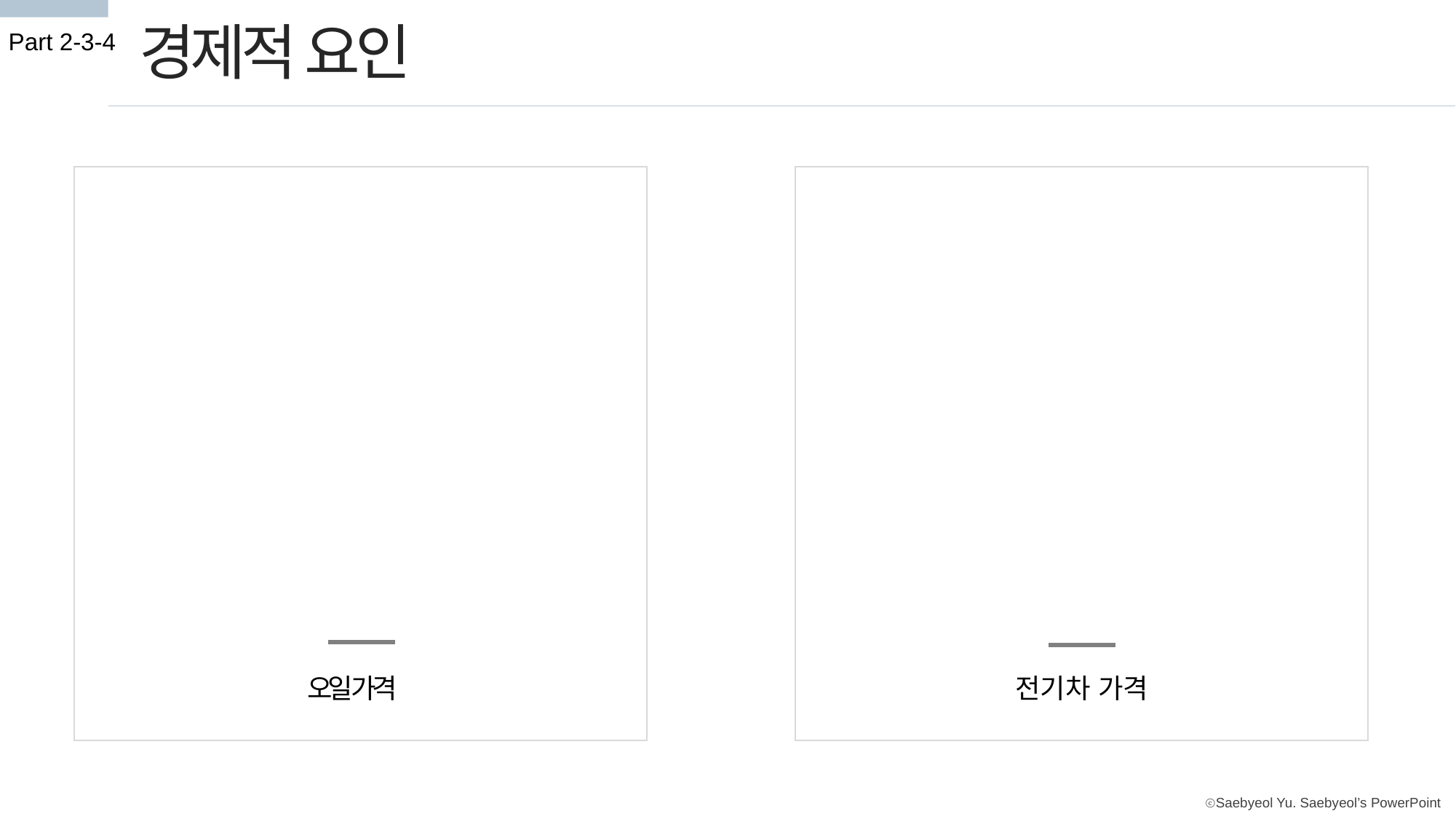

경제적 요인
Part 2-3-4

오일 가격
전기차 가격